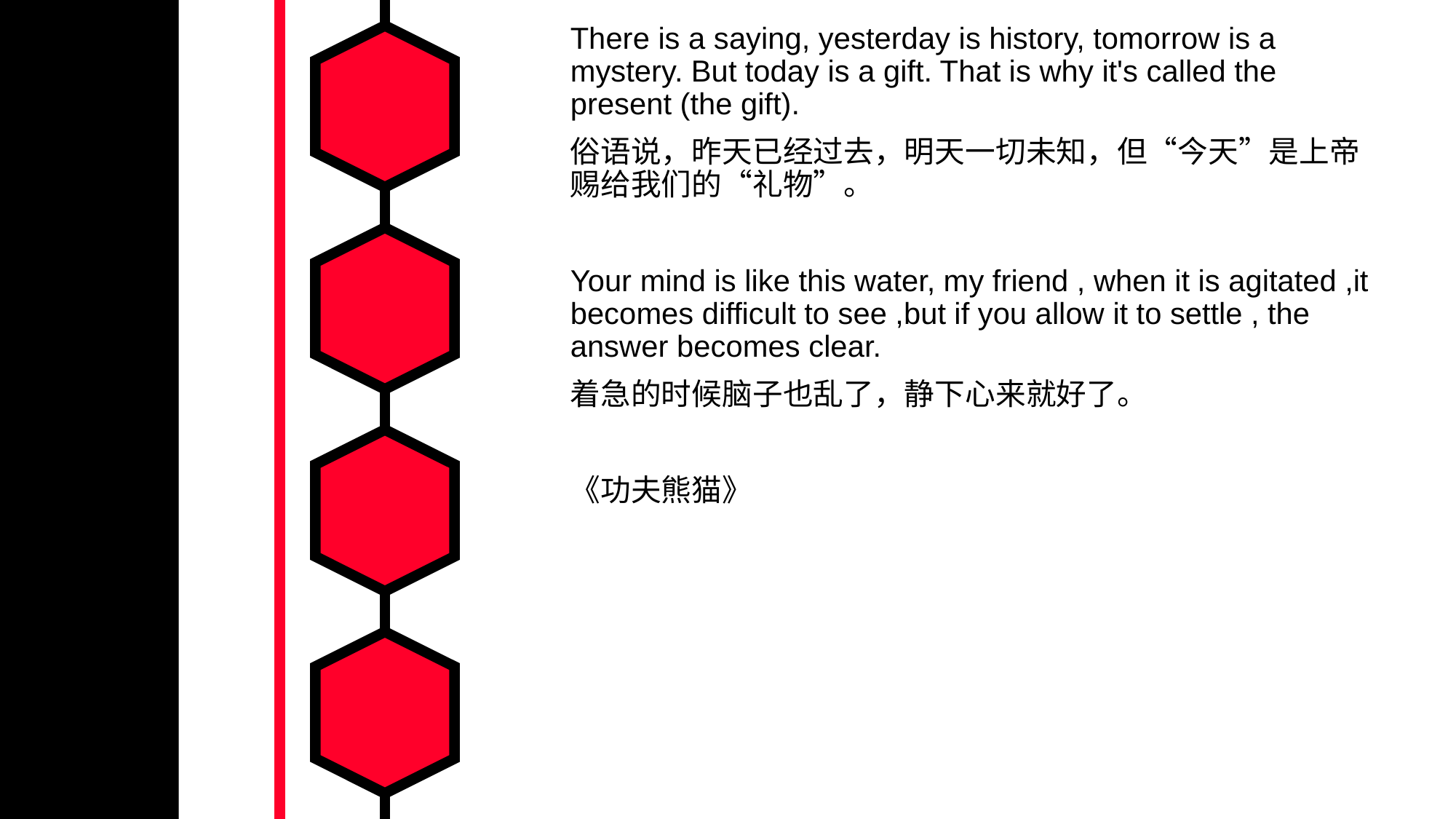

#
There is a saying, yesterday is history, tomorrow is a mystery. But today is a gift. That is why it's called the present (the gift).
俗语说，昨天已经过去，明天一切未知，但“今天”是上帝赐给我们的“礼物”。

Your mind is like this water, my friend , when it is agitated ,it becomes difficult to see ,but if you allow it to settle , the answer becomes clear.
着急的时候脑子也乱了，静下心来就好了。

《功夫熊猫》